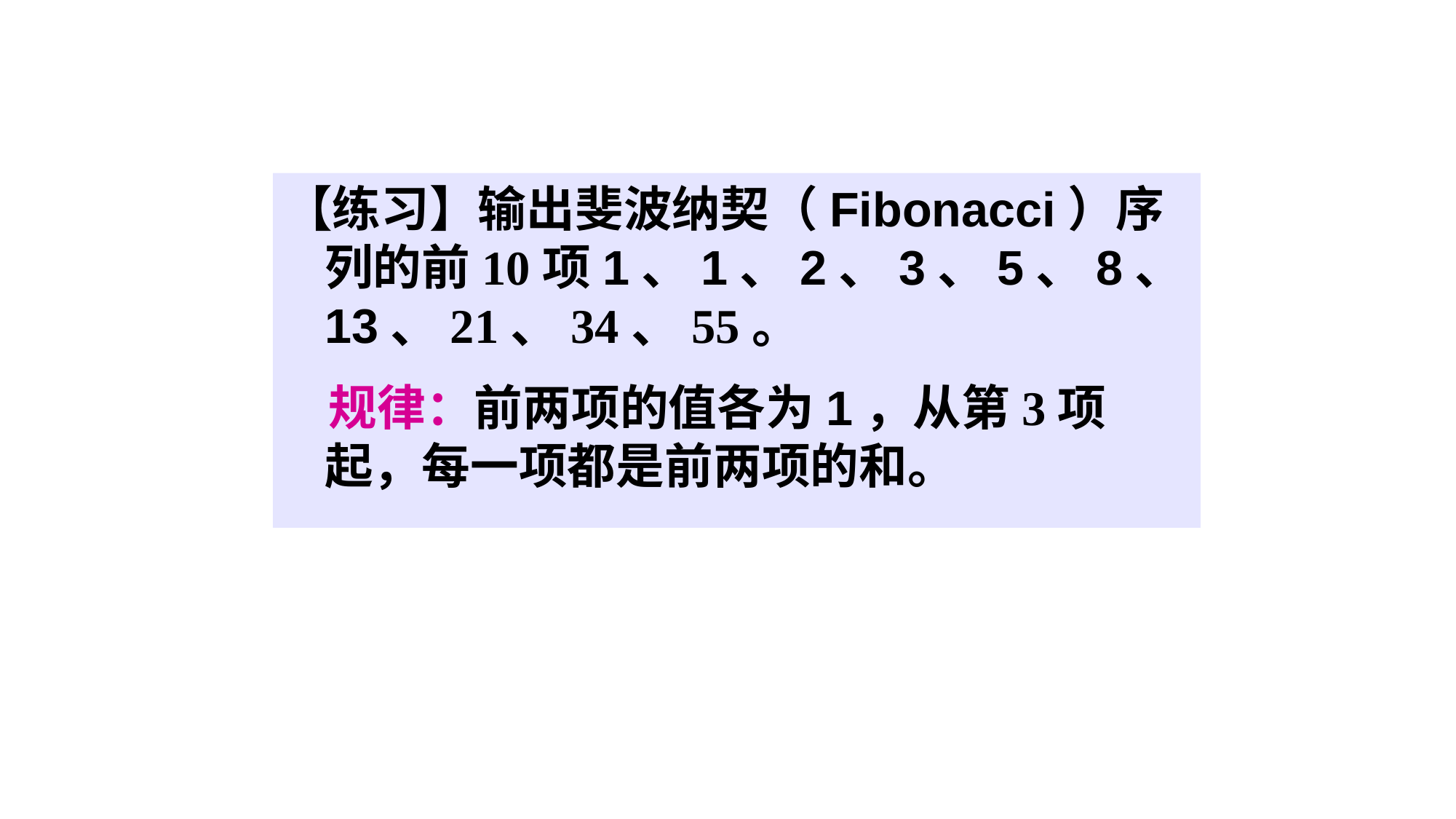

【练习】输出斐波纳契（Fibonacci）序列的前10项1、1、2、3、5、8、13、21、34、55。
   规律：前两项的值各为1，从第3项起，每一项都是前两项的和。